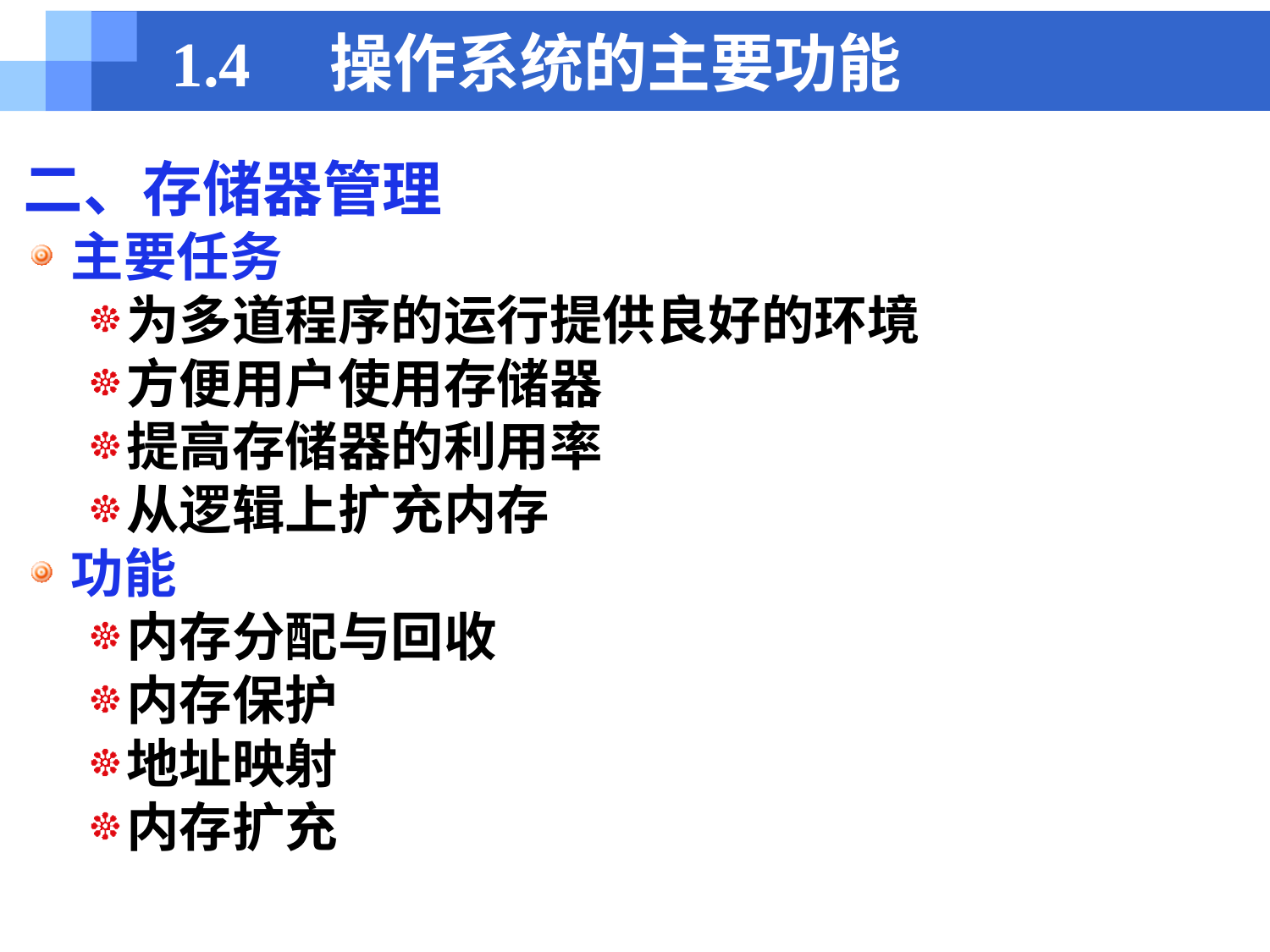

# 1.4　操作系统的主要功能
二、存储器管理
主要任务
为多道程序的运行提供良好的环境
方便用户使用存储器
提高存储器的利用率
从逻辑上扩充内存
功能
内存分配与回收
内存保护
地址映射
内存扩充